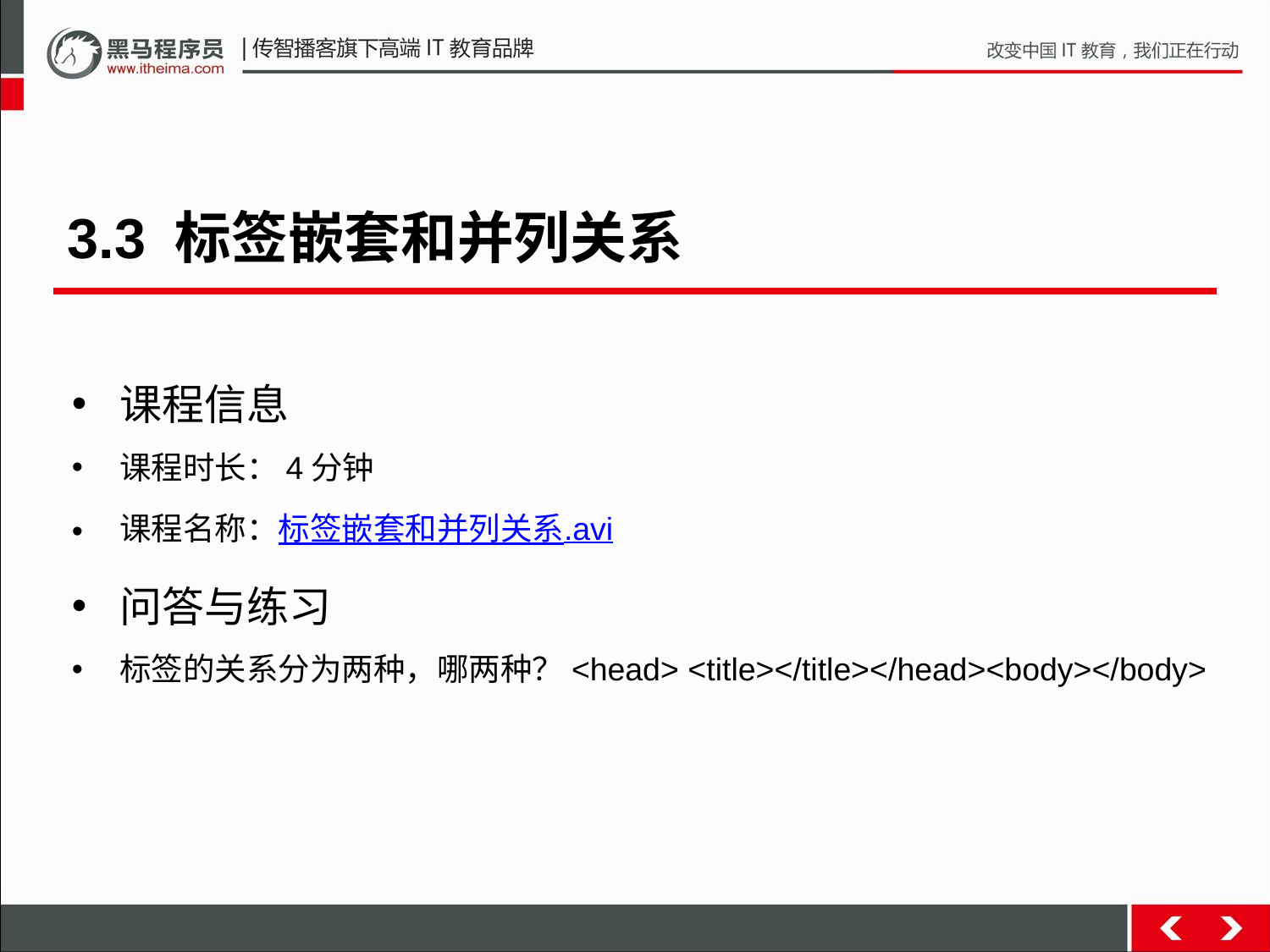

3.3 标签嵌套和并列关系
课程信息
课程时长：4分钟
课程名称：标签嵌套和并列关系.avi
问答与练习
标签的关系分为两种，哪两种？<head> <title></title></head><body></body>